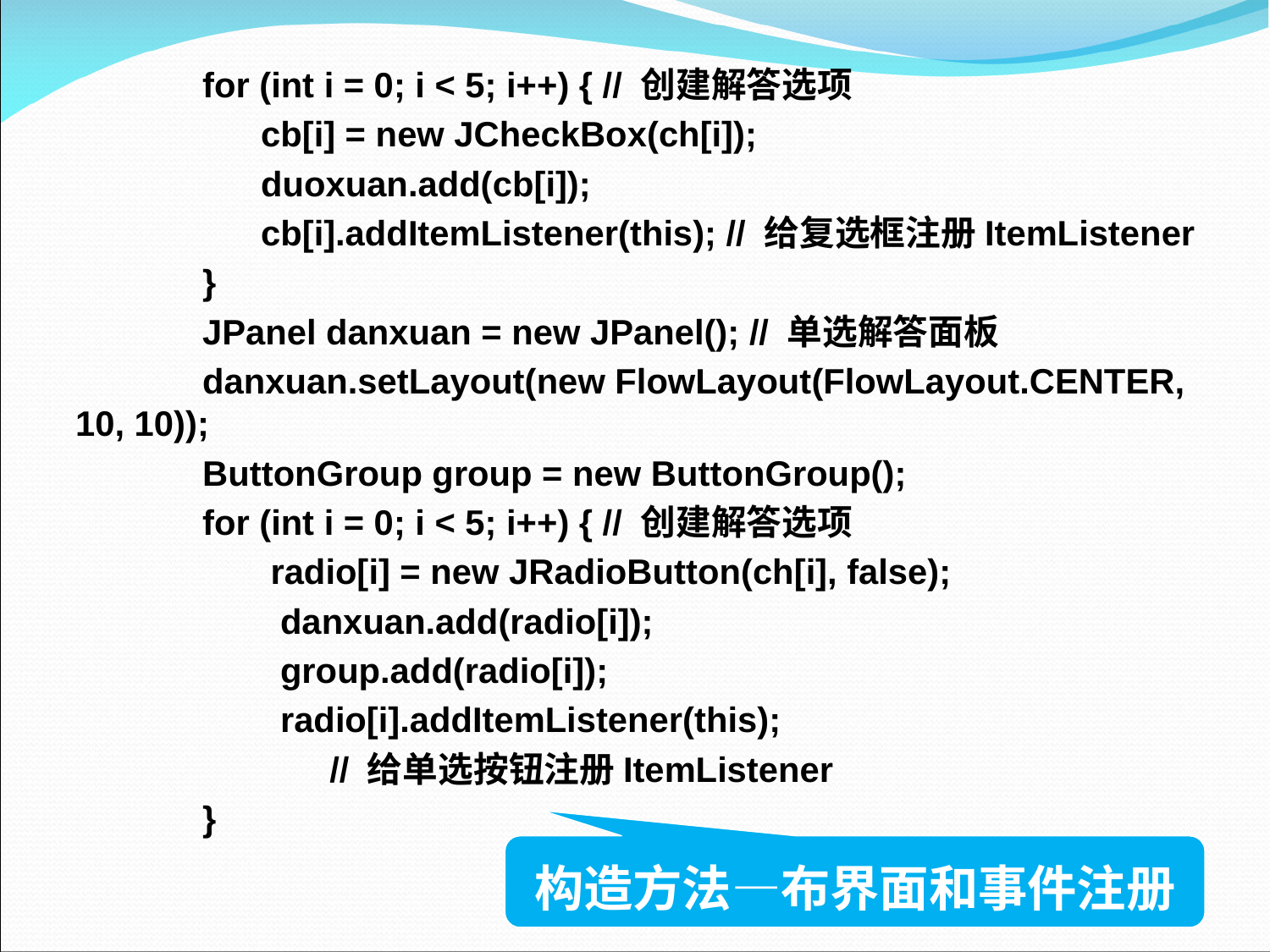

for (int i = 0; i < 5; i++) { // 创建解答选项
  		      cb[i] = new JCheckBox(ch[i]);
  		      duoxuan.add(cb[i]);
  		      cb[i].addItemListener(this); // 给复选框注册ItemListener
  		}
  		JPanel danxuan = new JPanel(); // 单选解答面板
  		danxuan.setLayout(new FlowLayout(FlowLayout.CENTER, 10, 10));
  		ButtonGroup group = new ButtonGroup();
  		for (int i = 0; i < 5; i++) { // 创建解答选项
  		       radio[i] = new JRadioButton(ch[i], false);
  		        danxuan.add(radio[i]);
  		        group.add(radio[i]);
  		        radio[i].addItemListener(this);
                              // 给单选按钮注册ItemListener
  		}
构造方法—布界面和事件注册